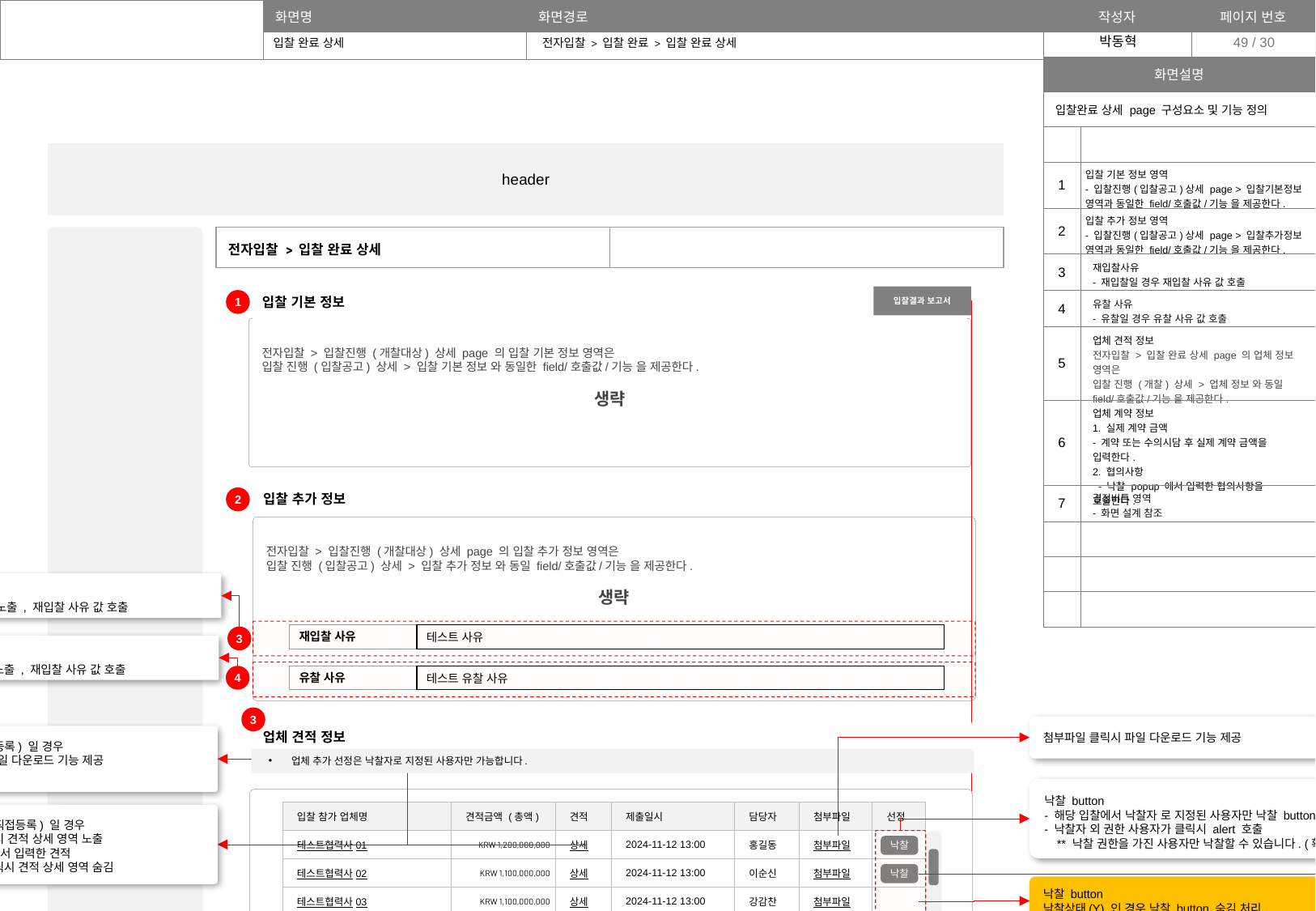

49
입찰 완료 상세
전자입찰 > 입찰 완료 > 입찰 완료 상세
| 화면설명 |  |
| --- | --- |
| 입찰완료 상세 page 구성요소 및 기능 정의 |  |
|  |  |
| 1 | 입찰 기본 정보 영역 - 입찰진행(입찰공고)상세 page > 입찰기본정보 영역과 동일한 field/호출값/기능 을 제공한다. |
| 2 | 입찰 추가 정보 영역 - 입찰진행(입찰공고)상세 page > 입찰추가정보 영역과 동일한 field/호출값/기능 을 제공한다. |
| 3 | 재입찰사유 - 재입찰일 경우 재입찰 사유 값 호출 |
| 4 | 유찰 사유 - 유찰일 경우 유찰 사유 값 호출 |
| 5 | 업체 견적 정보 전자입찰 > 입찰 완료 상세 page 의 업체 정보 영역은 입찰 진행 (개찰) 상세 > 업체 정보 와 동일 field/호출값/기능 을 제공한다. |
| 6 | 업체 계약 정보 1. 실제 계약 금액 - 계약 또는 수의시담 후 실제 계약 금액을 입력한다. 2. 협의사항 - 낙찰 popup 에서 입력한 협의사항을 호출한다. |
| 7 | 결정버튼 영역 - 화면 설계 참조 |
|  |  |
|  |  |
|  |  |
header
GNB
| 전자입찰 > 입찰 완료 상세 |  |
| --- | --- |
입찰 기본 정보
입찰결과 보고서
1

전자입찰 > 입찰진행 (개찰대상) 상세 page 의 입찰 기본 정보 영역은
입찰 진행 (입찰공고) 상세 > 입찰 기본 정보 와 동일한 field/호출값/기능 을 제공한다.

생략
입찰 추가 정보
2

전자입찰 > 입찰진행 (개찰대상) 상세 page 의 입찰 추가 정보 영역은
입찰 진행 (입찰공고) 상세 > 입찰 추가 정보 와 동일 field/호출값/기능 을 제공한다.

생략
재입찰 일 경우
- 재입찰 field 노출 , 재입찰 사유 값 호출

| 재입찰 사유 | 테스트 사유 |
| --- | --- |
3
재입찰 일 경우
- 재입찰 field 노출 , 재입찰 사유 값 호출

4
| 유찰 사유 | 테스트 유찰 사유 |
| --- | --- |
업체 견적 정보 (개찰 전까지 견적금액 및 견적, 첨부파일은 암호화되어 보호됩니다.)

3
| ▢ | 입찰 참가 업체명 | 견적금액 (총액) | 견적 | 제출일시 | 담당자 | 첨부파일 | 선정 |
| --- | --- | --- | --- | --- | --- | --- | --- |
| ☑️ | 테스트협력사01 | KRW 1,200,000,000 | 상세 | 2024-11-12 13:00 | 홍길동 | 첨부파일 |  |
|  |  |  |  |  |  |  |  |
| ☑️ | 테스트협력사02 | KRW 1,100,000,000 | 상세 | 2024-11-12 13:00 | 이순신 | 첨부파일 |  |
| ▢ | 테스트협력사03 | KRW 1,100,000,000 | 상세 | 2024-11-12 13:00 | 강감찬 | 첨부파일 |  |
| ▢ | 테스트협력사04 | KRW 900,000,000 | 상세 | 2024-11-12 13:00 | 을지문덕 |  |  |
첨부파일 클릭시 파일 다운로드 기능 제공
업체 견적 정보
내역방식 (파일등록) 일 경우
- 상세 클릭시 파일 다운로드 기능 제공

업체 추가 선정은 낙찰자로 지정된 사용자만 가능합니다.
낙찰

낙찰 button
- 해당 입찰에서 낙찰자 로 지정된 사용자만 낙찰 button 활성화
- 낙찰자 외 권한 사용자가 클릭시 alert 호출
   ** 낙찰 권한을 가진 사용자만 낙찰할 수 있습니다. (확인) **

| 품목명 | 규격 | 수량 | 단위 | 견적단가 | 견적합계 |
| --- | --- | --- | --- | --- | --- |
| 테스트 상품01 | 테스트규격01 | 100,000 | EA | 10,000 | 1,000,000,000 |
| 테스트 상품02 | 테스트규격02 | 10,000 | EA | 10,000 | 100,000,000 |
| 테스트 상품03 | 테스트규격03 | 10,000 | EA | 10,000 | 100,000,000 |
| 테스트 상품테스트상⋯ | 테스트규격테스트규격0⋯ | 10,000 | 박스 | 10,000 | 100,000,000 |

| 입찰 참가 업체명 | 견적금액 (총액) | 견적 | 제출일시 | 담당자 | 첨부파일 | 선정 |
| --- | --- | --- | --- | --- | --- | --- |
| 테스트협력사01 | KRW 1,200,000,000 | 상세 | 2024-11-12 13:00 | 홍길동 | 첨부파일 |  |
| 테스트협력사02 | KRW 1,100,000,000 | 상세 | 2024-11-12 13:00 | 이순신 | 첨부파일 |  |
| 테스트협력사03 | KRW 1,100,000,000 | 상세 | 2024-11-12 13:00 | 강감찬 | 첨부파일 |  |
| 테스트협력사04 | KRW 900,000,000 | 상세 | 2024-11-12 13:00 | 을지문덕 |  |  |
내역방식 (내역직접등록) 일 경우
상세 클릭시 견적 상세 영역 노출
- 협력사에서 입력한 견적
상세 재클릭시 견적 상세 영역 숨김

낙찰
낙찰
낙찰 button
낙찰상태(Y) 인 경우 낙찰 button 숨김 처리
낙찰
낙찰
낙찰
낙찰
낙찰
업체 계약 정보 (실제 계약금액을 작성해 주세요.)
6

낙찰 금액과 실제계약금액이 다를 경우 실제 계약금액을 입력합니다.
실제계약금액과 낙찰금액이 같을 경우 입력하지 않아도 됩니다.
낙찰금액과 실제계약금액이 다를 경우 클릭하여 실제 계약금액을 입력해 주십시오

| 낙찰 | X |
| --- | --- |
| 낙찰 업체명 | 견적금액 (총액) | 실제 계약 금액 | 담당자 | 협의 사항 |
| --- | --- | --- | --- | --- |
| 테스트협력사01 | KRW 1,200,000,000 |  | 홍길동 | 테스트 협의 사항 |
| 테스트협력사02 | KRW 1,100,000,000 |  | 이순신 | 테스트 협의 사항 |
| 테스트협력사03 | KRW 1,100,000,000 |  | 강감찬 | 테스트 협의 사항 테스 ⋯ |
[테스트협력사04]업체로 낙찰처리 합니다.
아래 낙찰 시 추가협의 사항이 있을 경우 입력해 주십시오.
낙찰 하시겠습니까?
숫자 입력
저장

말줄임 처리된 cell 에 mouse hover 시 tooltip 호출
- 호출값 : 입찰 진행 (개찰) 상세 > 낙찰 popup > “추가 협의 사항” 입력값

숫자 입력
저장
(선택) 추가 협의 사항 입력
숫자 입력
저장
테스트 협의 사항 테스트 협의 사항 테스트 협의 사항 테스트 협의 사항 테스트 협의 사항 테스트 협의 사항
낙찰
취소

7
목록
footer
해당 업체 낙찰 상태 (Y) 저장
입찰결과 보고서 클릭시
입찰결과 보고서 popup 호출
낙찰된 협력사(입찰 참가자) 에게 알림 발송
카카오톡 발송
템플릿코드 : E-Bid007
참조 : page 114 (별첨 1. 메시지 템플릿) 참조

| 입찰결과 보고서 | X |
| --- | --- |
입찰정보
이메일 발송
템플릿코드 : E-Bid207
참조 : page 114 (별첨 1. 메시지 템플릿) 참조

| 입찰번호 | C202401005 |
| --- | --- |
| 입찰명 | CB3호 스퀴즈닙롤 스페어롤 신규구매 件 |
| --- | --- |
입찰이 완료되었습니다.
업체 추가 낙찰은 입찰 상세 페이지에서 해주세요.

| 입찰방식 | 지명경쟁입찰 |
| --- | --- |
| 입찰참가자격 | 테스트 참가 자격 |
| --- | --- |
| 특수조건 | 1. 스쿼즈닙룰 제작 및 성적서 제출 2. 검토 후 현장납품 |
| --- | --- |
확인
| 현장설명일시 | 2024-01-11 15:00 |
| --- | --- |
| 현장설명장소 | 접견실 |
| --- | --- |
| 낙찰자결정방법 | 최저가 |
| --- | --- |
입찰 진행 목록 page 이동
| 입찰일시 | 2024-01-11 13:00 ~ 2024-01-15 15:00 |
| --- | --- |
| 납품조건 | 테스트 납품 조건 |
| --- | --- |
| 금액기준 | VAT 별도 |
| --- | --- |
| 예산금액 | 1,300,000,000 원 |
| --- | --- |
| 입찰담당자 | 강입찰 |
| --- | --- |
| 계열사공유 | 비공유 |
| --- | --- |
투찰 내역
| 순위 | 업체명 | 대표자 | 낙찰금액 | 예산대비 | 구분 |
| --- | --- | --- | --- | --- | --- |
| 1 | 테스트 공급사03 | 강대표 | KRW 1,100,000,000 | 86.4% | 낙찰 |
| 2 | 테스트 공급사02 | 홍길동 | KRW 1,100,000,000 | 86.4% | 낙찰 |
| 3 | 테스트 공급사01 | 이순신 | KRW 1,300,000,000 | 100.0% | 낙찰 |
| 4 | 테스트공급사04 | 을지문덕 | KRW 900,000,000 | 69.0& | 비선정 |
인쇄
닫기